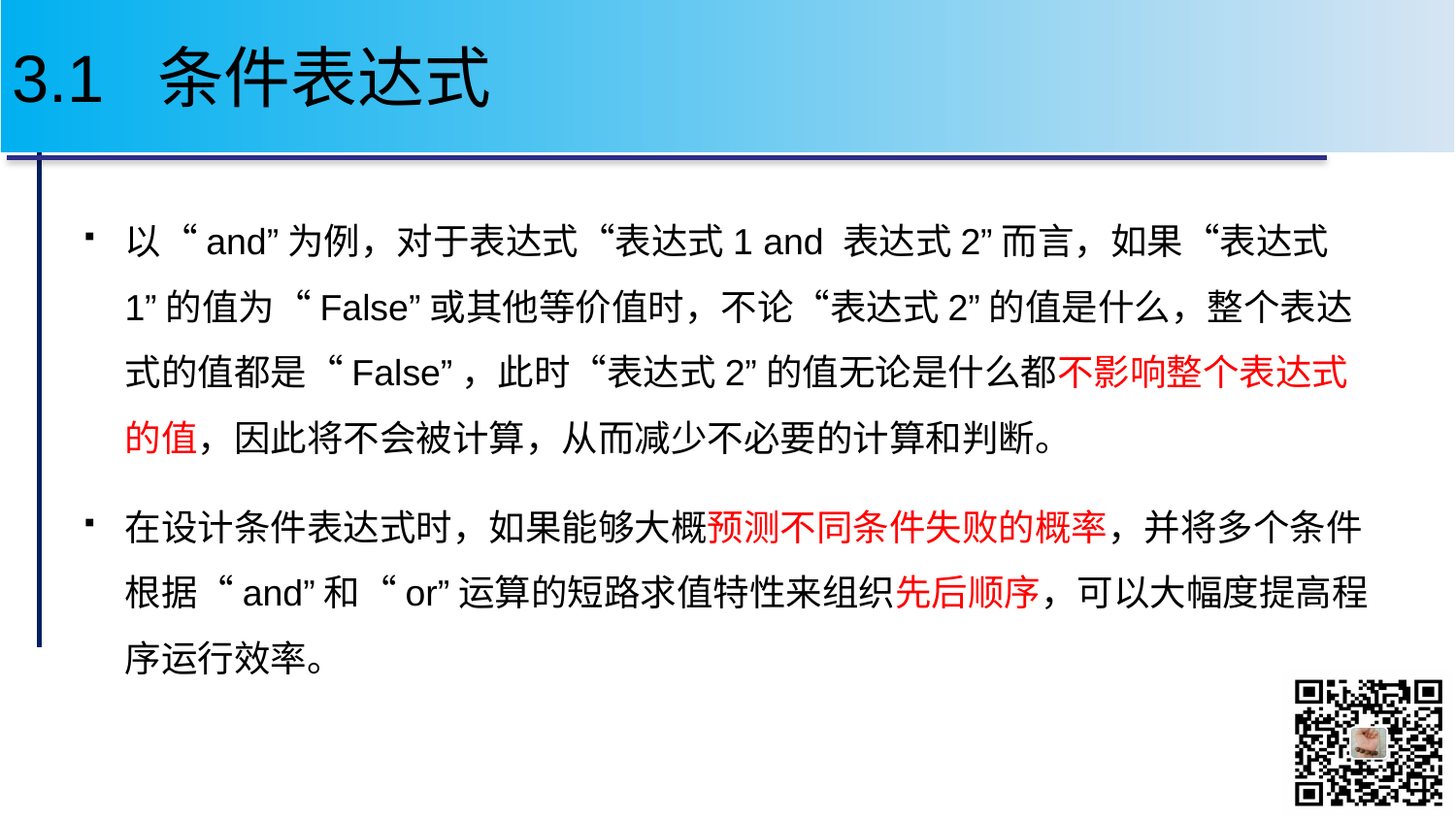

# 3.1  条件表达式
以“and”为例，对于表达式“表达式1 and 表达式2”而言，如果“表达式1”的值为“False”或其他等价值时，不论“表达式2”的值是什么，整个表达式的值都是“False”，此时“表达式2”的值无论是什么都不影响整个表达式的值，因此将不会被计算，从而减少不必要的计算和判断。
在设计条件表达式时，如果能够大概预测不同条件失败的概率，并将多个条件根据“and”和“or”运算的短路求值特性来组织先后顺序，可以大幅度提高程序运行效率。